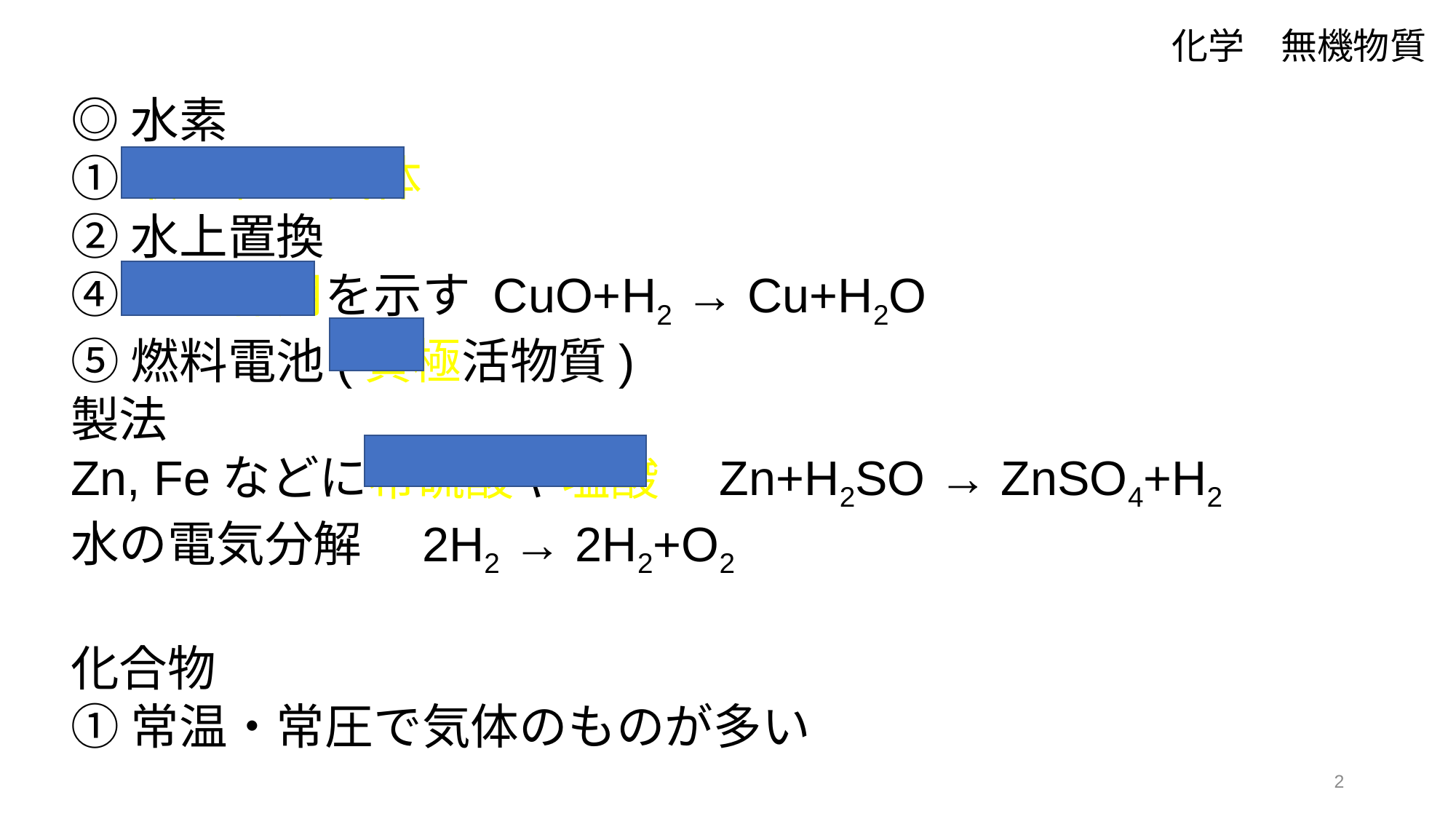

化学　無機物質
◎水素
①最も軽い気体
②水上置換
➃還元作用を示す CuO+H2 → Cu+H2O
⑤燃料電池(負極活物質)
製法
Zn, Feなどに希硫酸や塩酸　Zn+H2SO → ZnSO4+H2
水の電気分解　2H2 → 2H2+O2

化合物
①常温・常圧で気体のものが多い

2